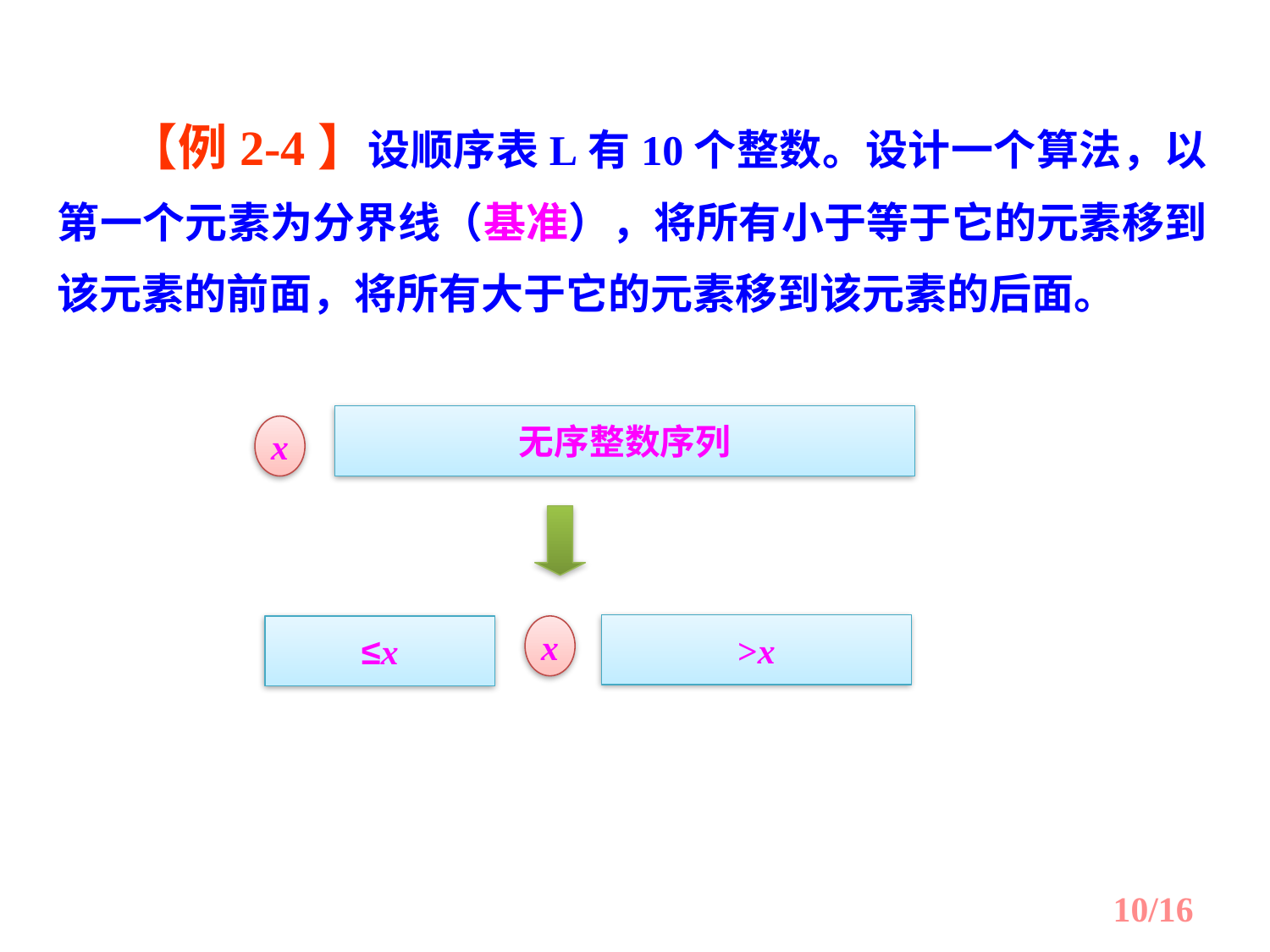

【例2-4】设顺序表L有10个整数。设计一个算法，以第一个元素为分界线（基准），将所有小于等于它的元素移到该元素的前面，将所有大于它的元素移到该元素的后面。

无序整数序列
x

>x
≤x
x
10/16